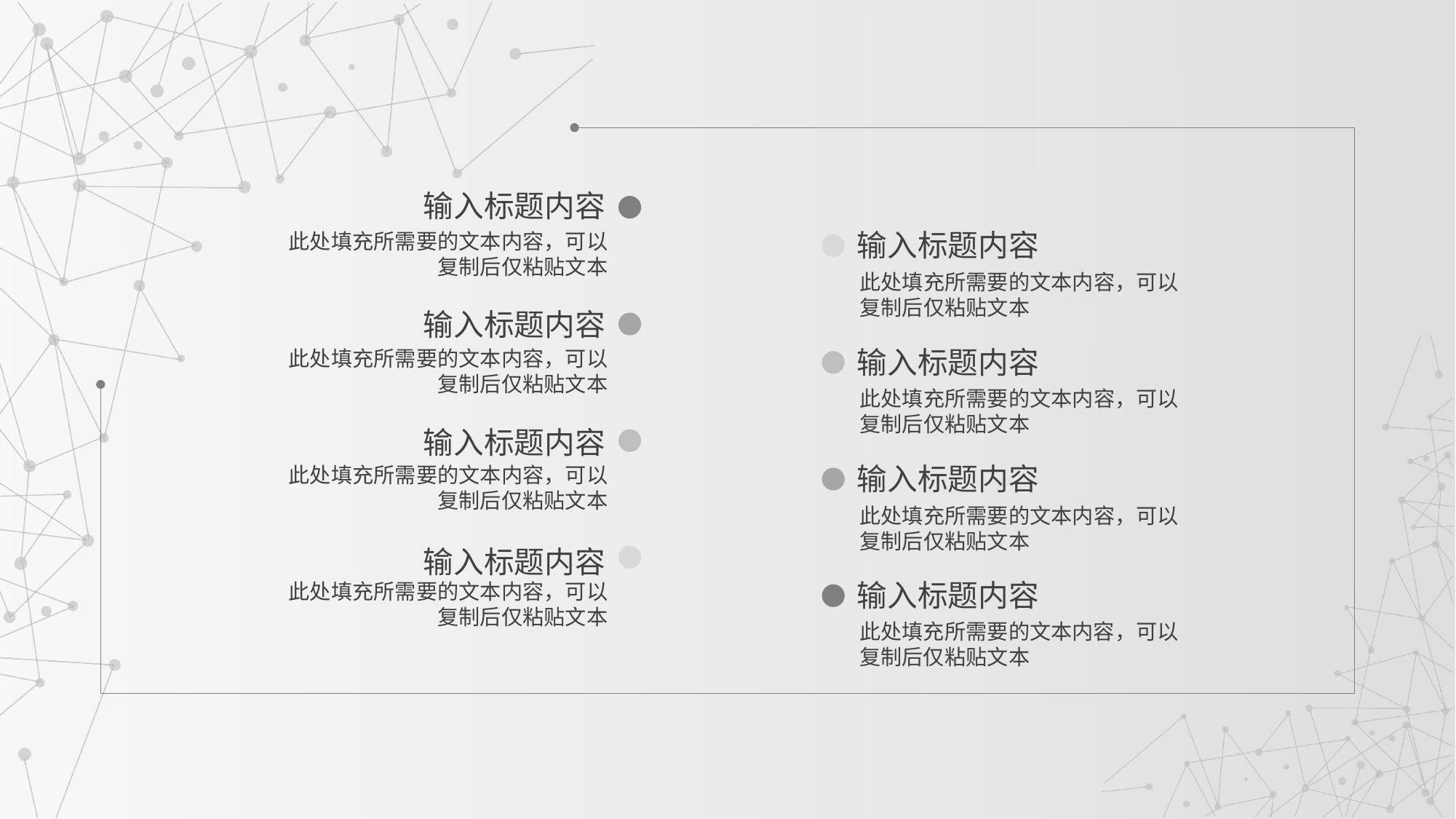

输入标题内容

输入标题内容
此处填充所需要的文本内容，可以复制后仅粘贴文本

此处填充所需要的文本内容，可以复制后仅粘贴文本
输入标题内容

输入标题内容
此处填充所需要的文本内容，可以复制后仅粘贴文本

此处填充所需要的文本内容，可以复制后仅粘贴文本
输入标题内容

输入标题内容
此处填充所需要的文本内容，可以复制后仅粘贴文本

此处填充所需要的文本内容，可以复制后仅粘贴文本
输入标题内容

输入标题内容
此处填充所需要的文本内容，可以复制后仅粘贴文本

此处填充所需要的文本内容，可以复制后仅粘贴文本